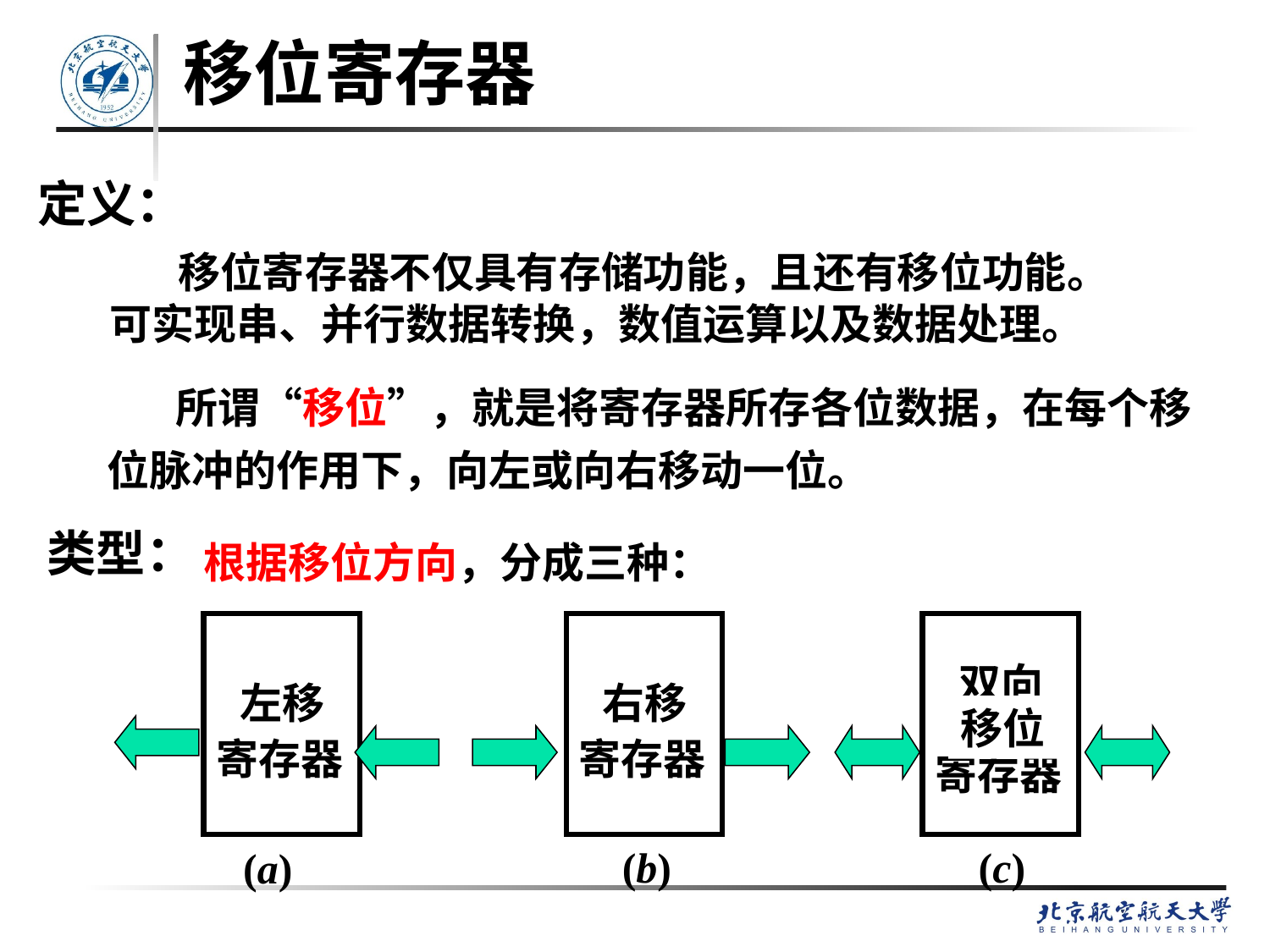

# 移位寄存器
定义：
     移位寄存器不仅具有存储功能，且还有移位功能。可实现串、并行数据转换，数值运算以及数据处理。
     所谓“移位”，就是将寄存器所存各位数据，在每个移位脉冲的作用下，向左或向右移动一位。
类型：
根据移位方向，分成三种：

左移
寄存器
(a)

右移
寄存器
(b)

双向
移位
寄存器
(c)

26